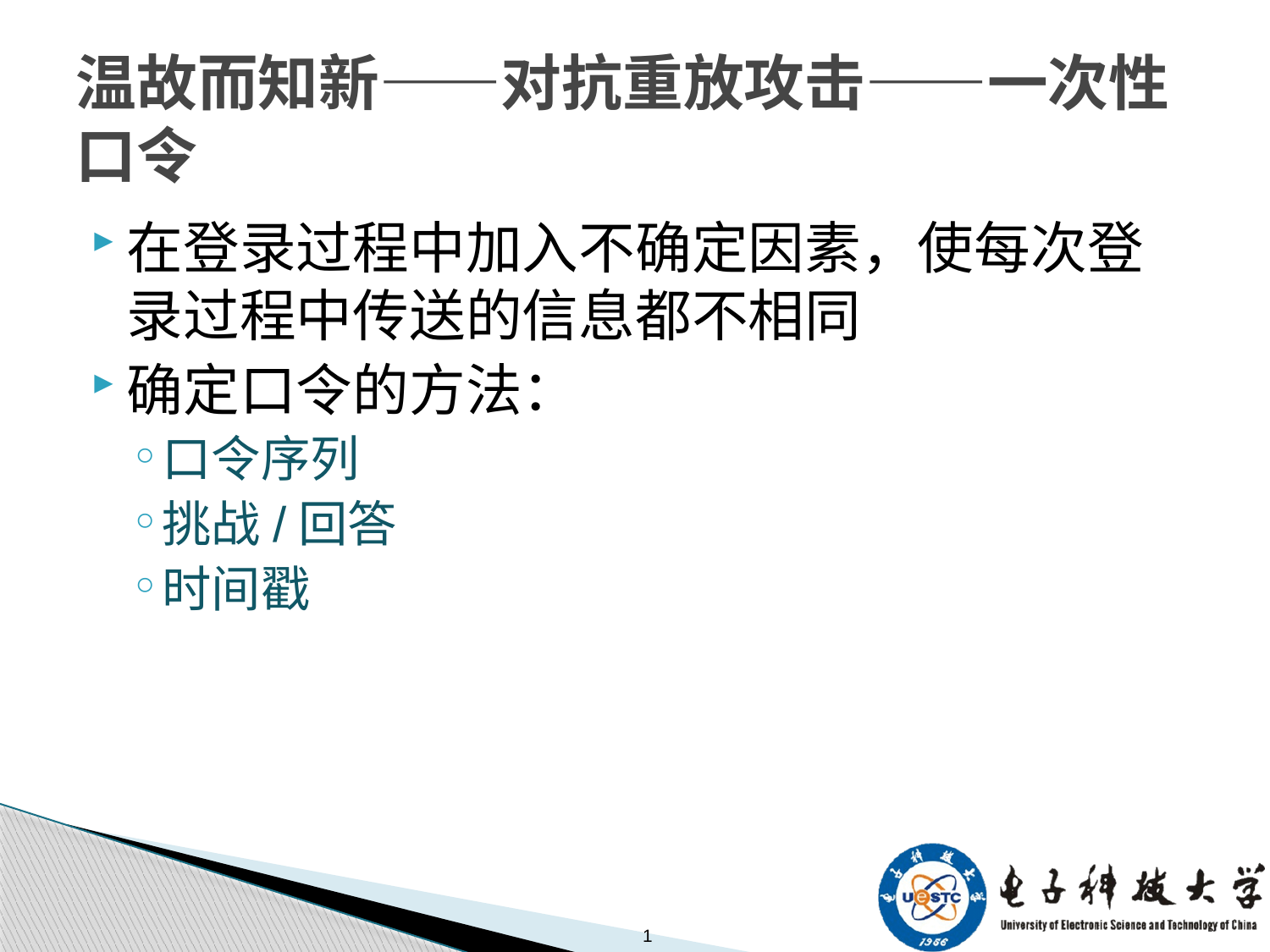

# 温故而知新——对抗重放攻击——一次性口令
在登录过程中加入不确定因素，使每次登录过程中传送的信息都不相同
确定口令的方法：
口令序列
挑战/回答
时间戳
1